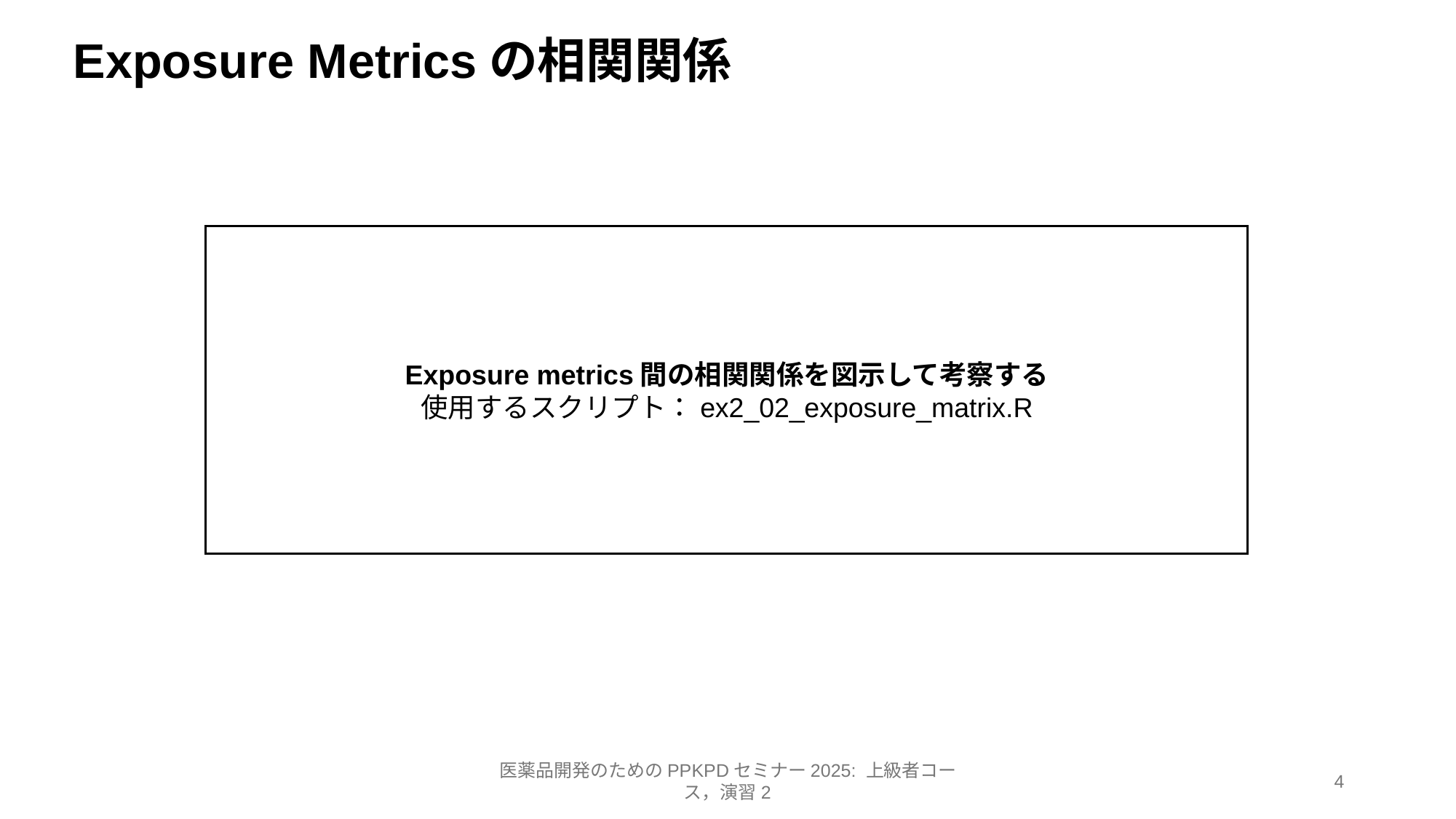

# Exposure Metricsの相関関係
Exposure metrics間の相関関係を図示して考察する
使用するスクリプト：ex2_02_exposure_matrix.R
医薬品開発のためのPPKPDセミナー2025: 上級者コース，演習2
4